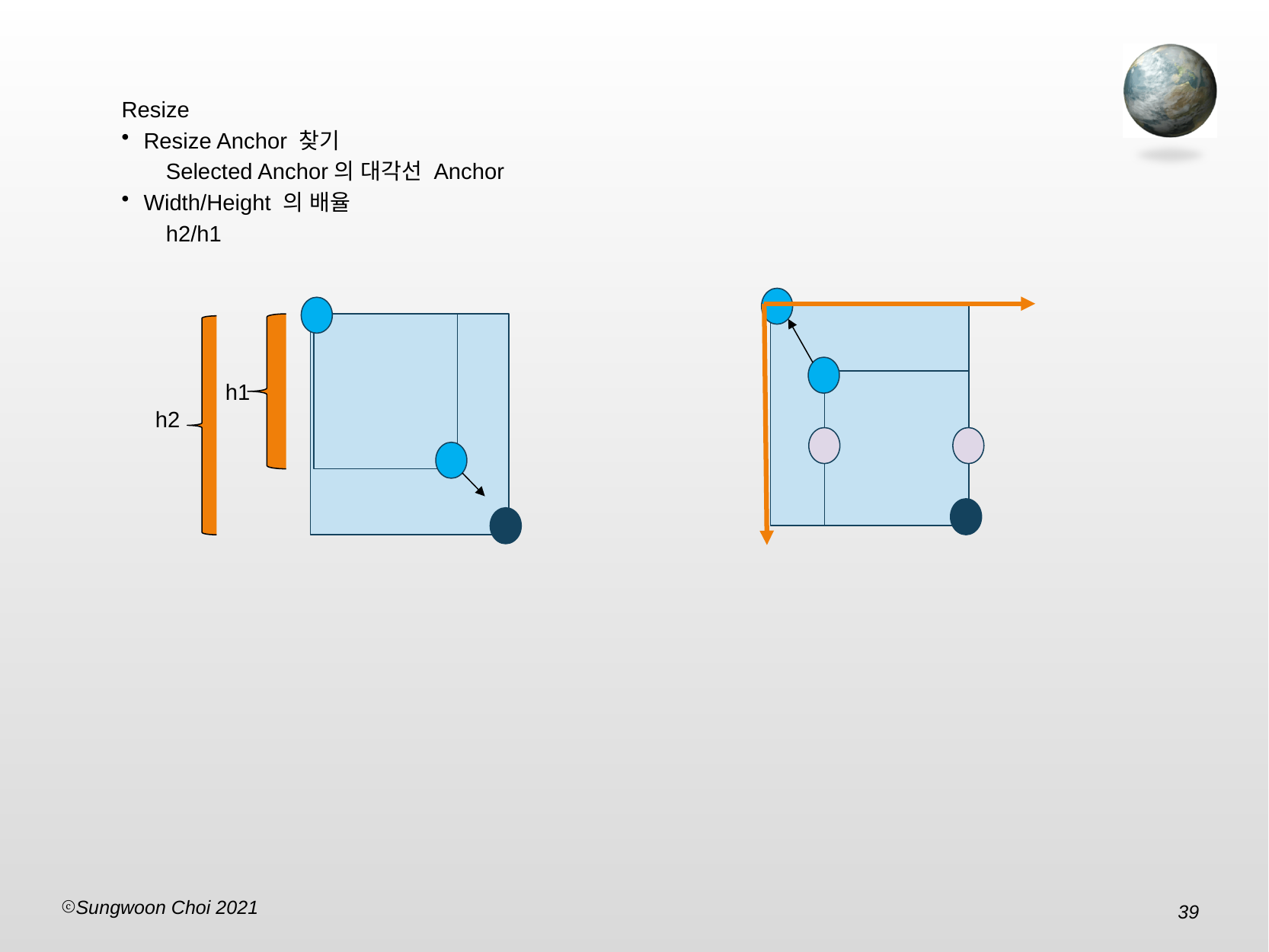

Resize
Resize Anchor 찾기
Selected Anchor의 대각선 Anchor
Width/Height 의 배율
h2/h1

h1
h2

Sungwoon Choi 2021
39